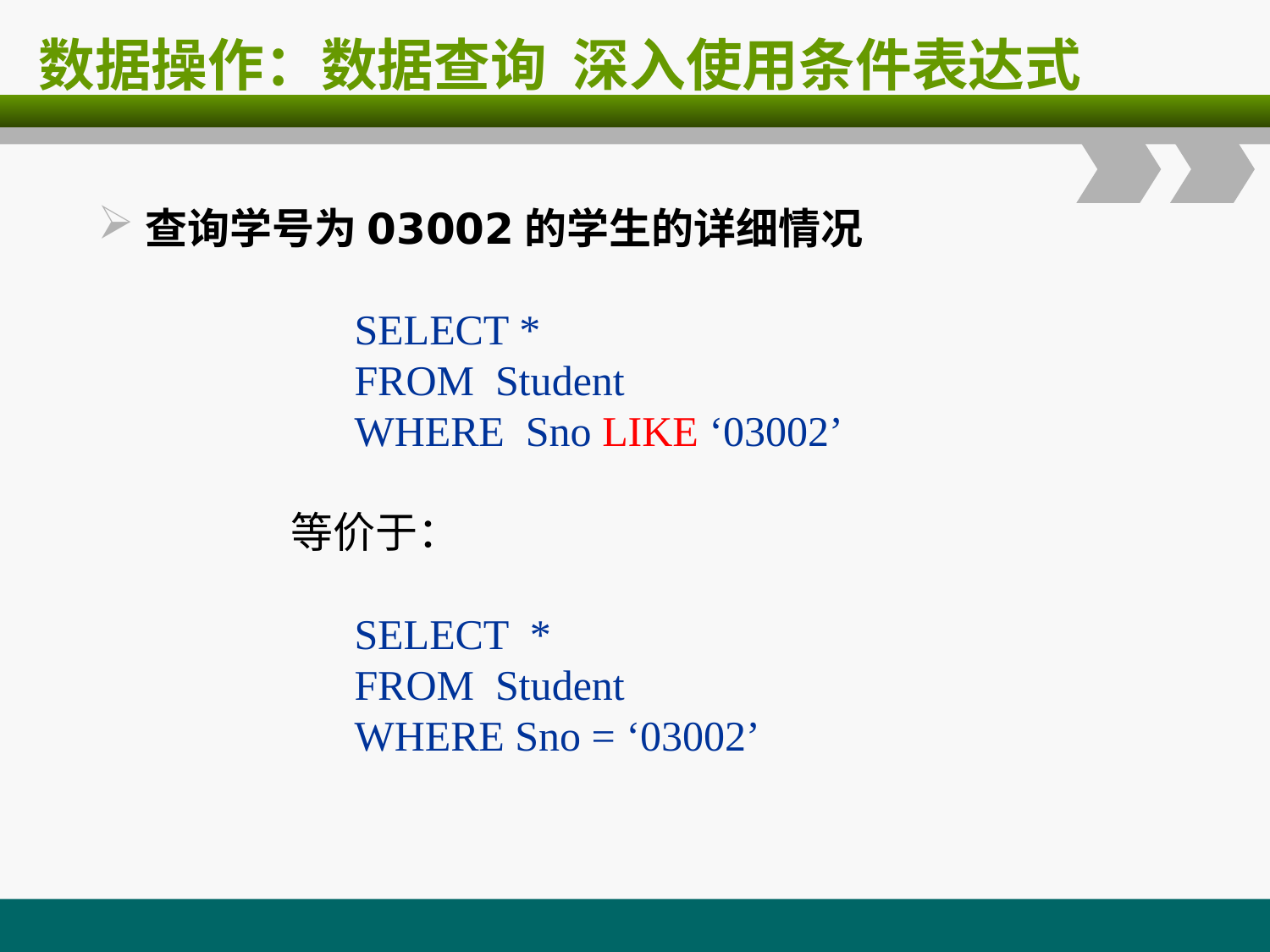

# 数据操作：数据查询  深入使用条件表达式
查询学号为03002的学生的详细情况
SELECT *
FROM  Student
WHERE  Sno LIKE ‘03002’

等价于：

SELECT  *
FROM  Student
WHERE Sno = ‘03002’